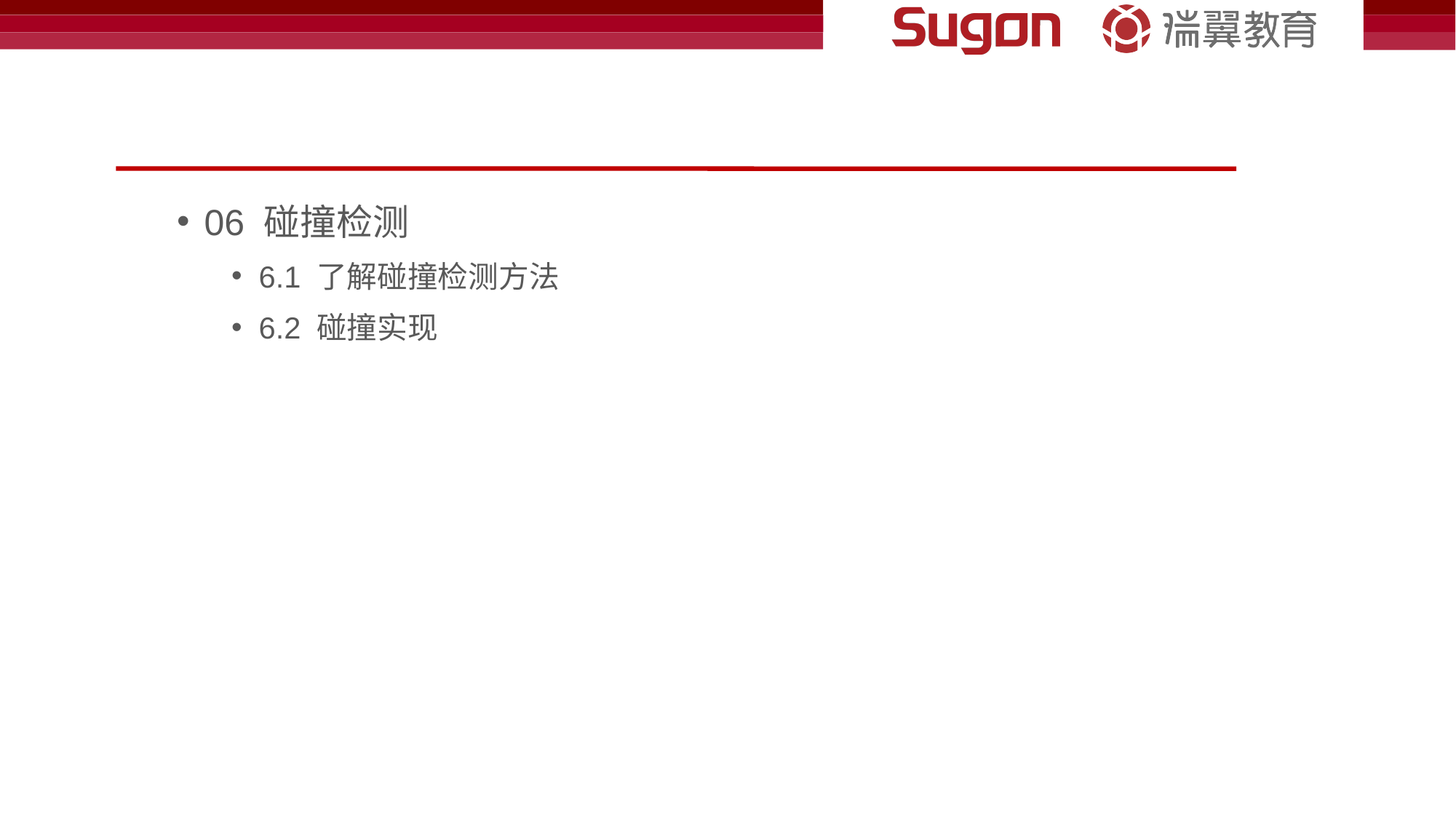

#
06 碰撞检测
6.1 了解碰撞检测方法
6.2 碰撞实现